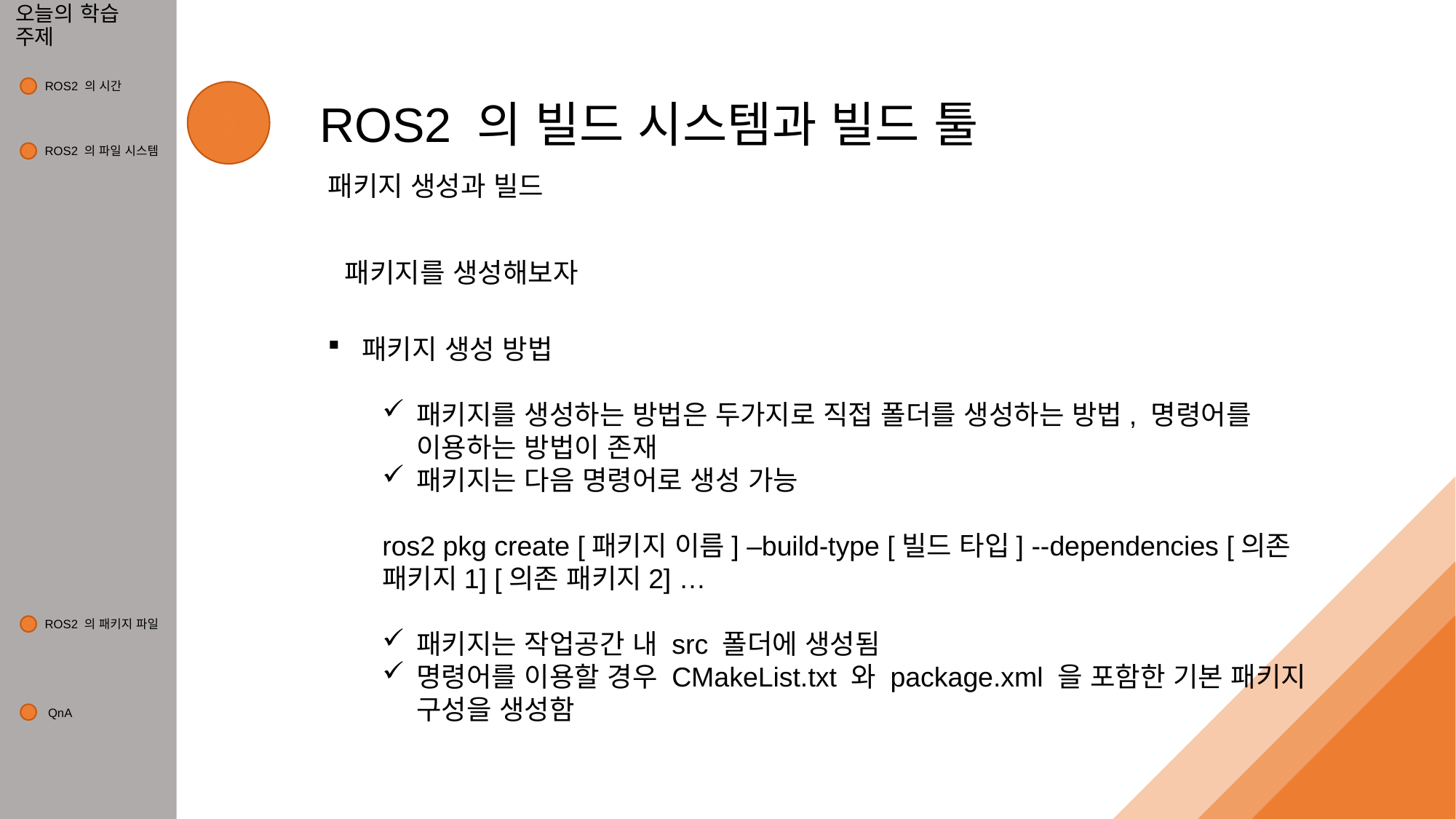

# 오늘의 학습 주제
ROS2 의 시간
1
3
ROS2 의 빌드 시스템과 빌드 툴
ROS2 의 파일 시스템
2
패키지 생성과 빌드
패키지를 생성해보자
패키지 생성 방법

패키지를 생성하는 방법은 두가지로 직접 폴더를 생성하는 방법, 명령어를 이용하는 방법이 존재
패키지는 다음 명령어로 생성 가능

ros2 pkg create [패키지 이름] –build-type [빌드 타입] --dependencies [의존 패키지1] [의존 패키지2] …

패키지는 작업공간 내 src 폴더에 생성됨
명령어를 이용할 경우 CMakeList.txt 와 package.xml 을 포함한 기본 패키지 구성을 생성함
ROS2 의 패키지 파일
4
QnA
5